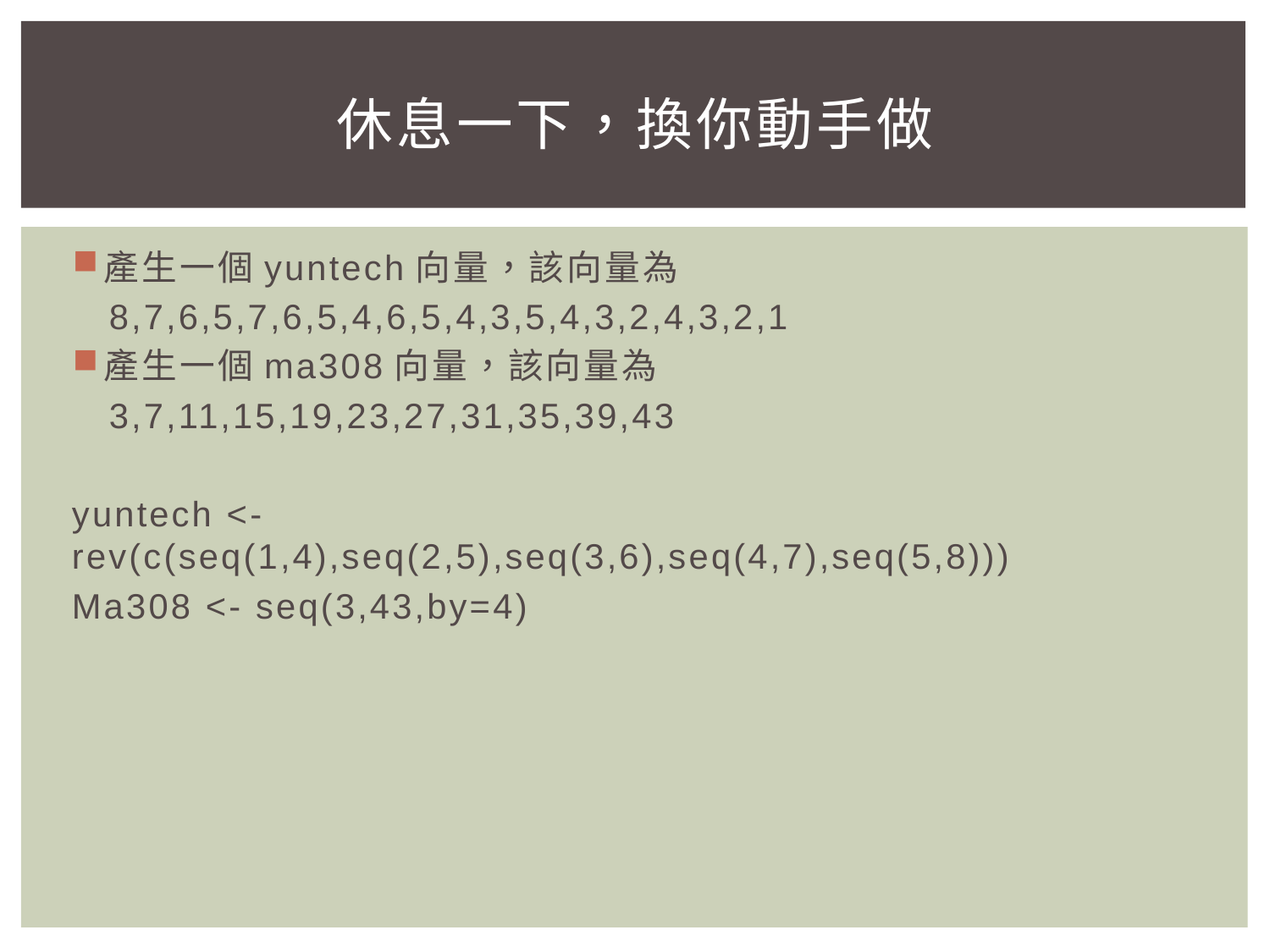

# 休息一下，換你動手做
產生一個yuntech向量，該向量為
   8,7,6,5,7,6,5,4,6,5,4,3,5,4,3,2,4,3,2,1
產生一個ma308向量，該向量為
   3,7,11,15,19,23,27,31,35,39,43

yuntech <- rev(c(seq(1,4),seq(2,5),seq(3,6),seq(4,7),seq(5,8)))
Ma308 <- seq(3,43,by=4)